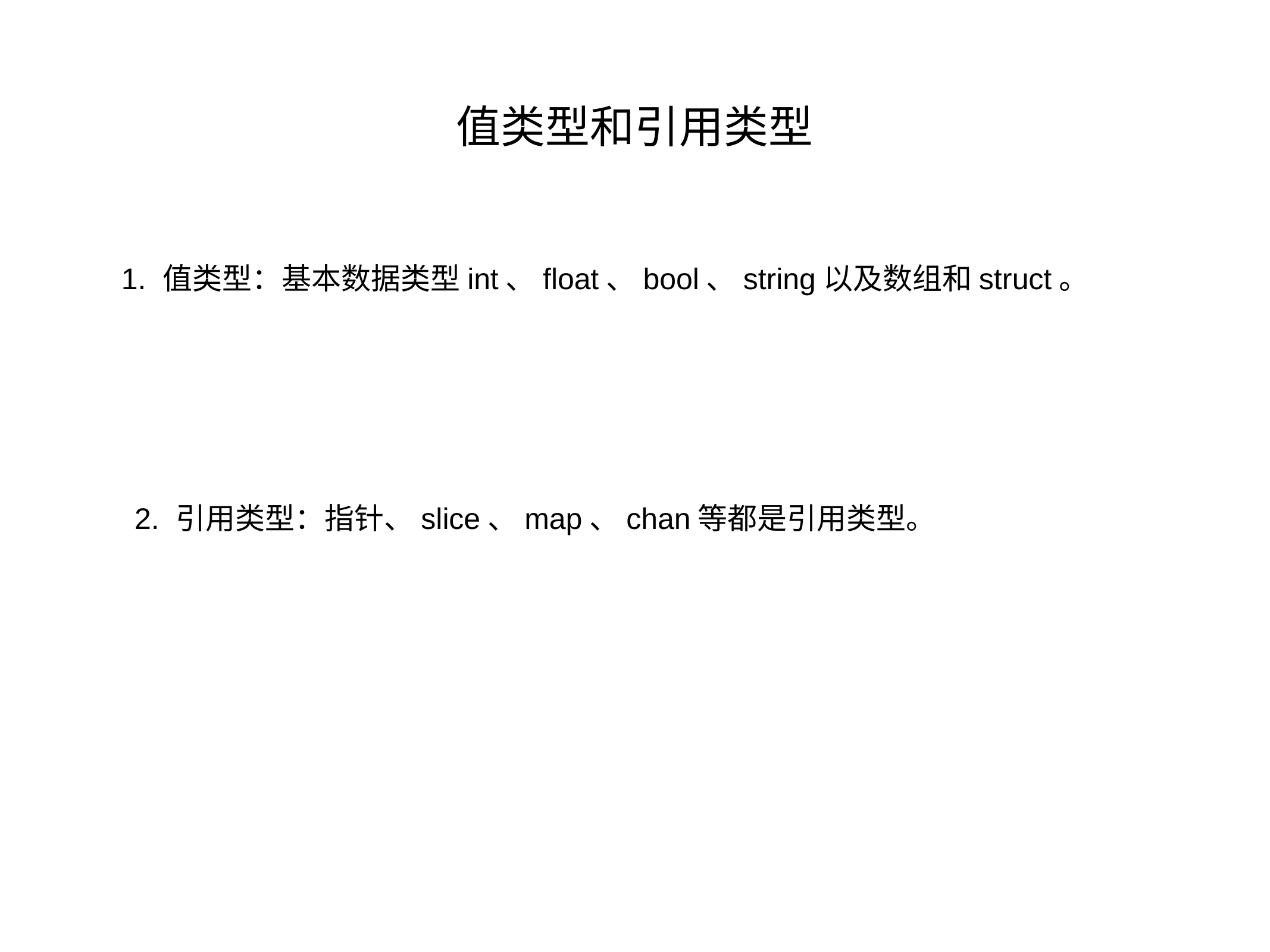

值类型和引用类型
值类型：基本数据类型int、float、bool、string以及数组和struct。
引用类型：指针、slice、map、chan等都是引用类型。